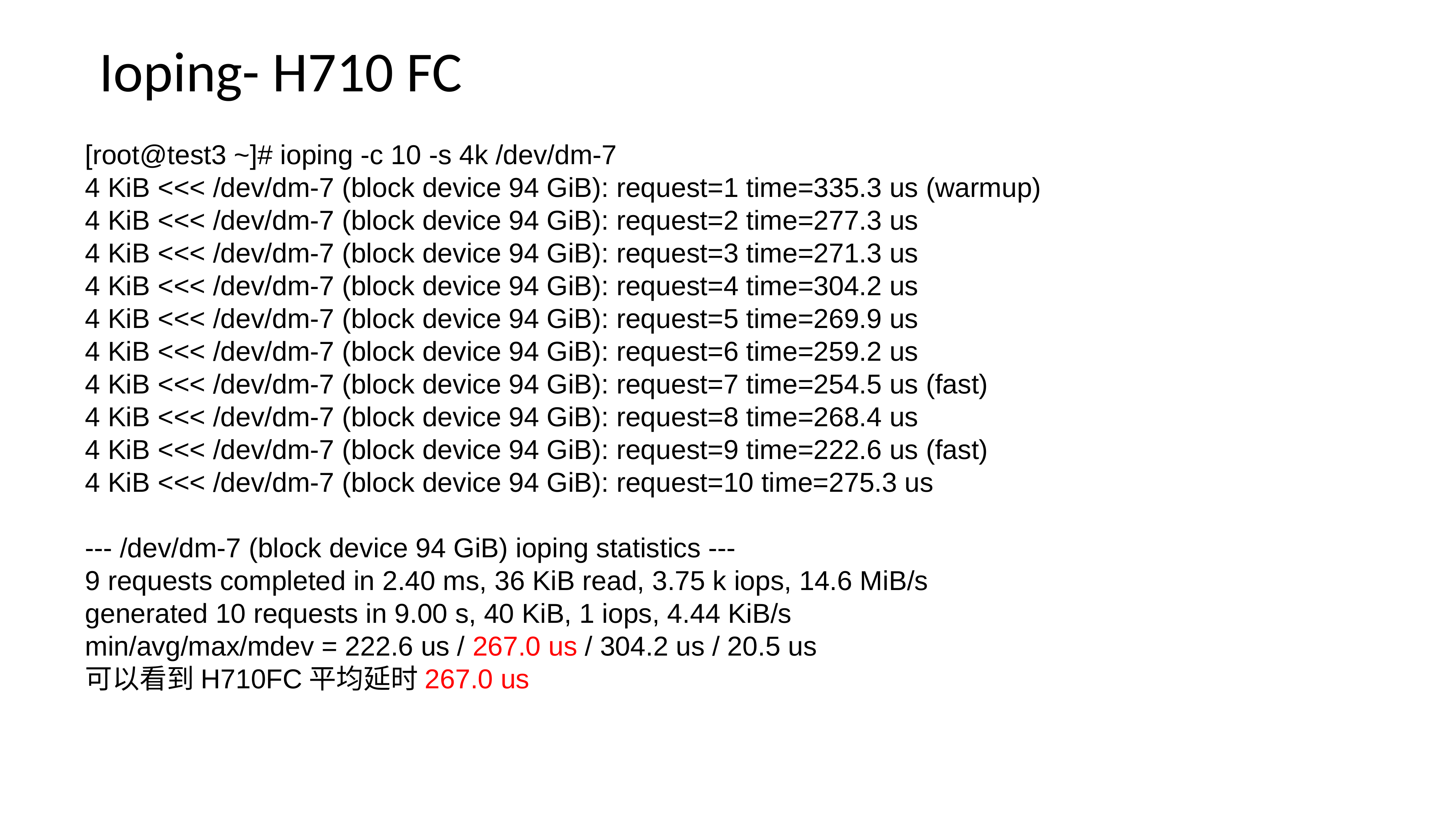

Ioping- H710 FC
[root@test3 ~]# ioping -c 10 -s 4k /dev/dm-7
4 KiB <<< /dev/dm-7 (block device 94 GiB): request=1 time=335.3 us (warmup)
4 KiB <<< /dev/dm-7 (block device 94 GiB): request=2 time=277.3 us
4 KiB <<< /dev/dm-7 (block device 94 GiB): request=3 time=271.3 us
4 KiB <<< /dev/dm-7 (block device 94 GiB): request=4 time=304.2 us
4 KiB <<< /dev/dm-7 (block device 94 GiB): request=5 time=269.9 us
4 KiB <<< /dev/dm-7 (block device 94 GiB): request=6 time=259.2 us
4 KiB <<< /dev/dm-7 (block device 94 GiB): request=7 time=254.5 us (fast)
4 KiB <<< /dev/dm-7 (block device 94 GiB): request=8 time=268.4 us
4 KiB <<< /dev/dm-7 (block device 94 GiB): request=9 time=222.6 us (fast)
4 KiB <<< /dev/dm-7 (block device 94 GiB): request=10 time=275.3 us

--- /dev/dm-7 (block device 94 GiB) ioping statistics ---
9 requests completed in 2.40 ms, 36 KiB read, 3.75 k iops, 14.6 MiB/s
generated 10 requests in 9.00 s, 40 KiB, 1 iops, 4.44 KiB/s
min/avg/max/mdev = 222.6 us / 267.0 us / 304.2 us / 20.5 us
可以看到H710FC平均延时267.0 us